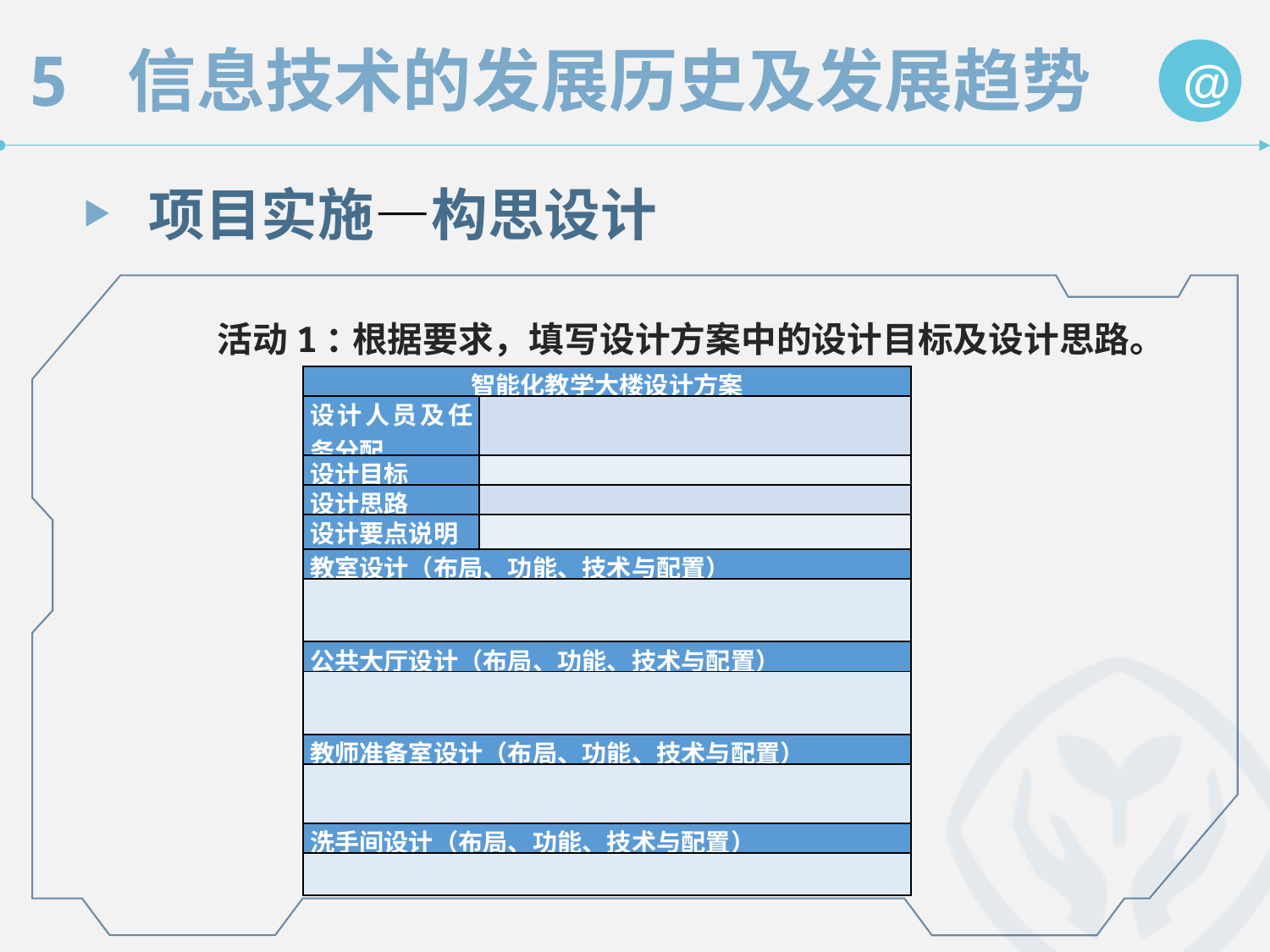

项目实施—构思设计

　　活动1：
根据要求，填写设计方案中的设计目标及设计思路。
| 智能化教学大楼设计方案 |  |
| --- | --- |
| 设计人员及任务分配 |  |
| 设计目标 |  |
| 设计思路 |  |
| 设计要点说明 |  |
| 教室设计（布局、功能、技术与配置） |  |
|  |  |
| 公共大厅设计（布局、功能、技术与配置） |  |
|  |  |
| 教师准备室设计（布局、功能、技术与配置） |  |
|  |  |
| 洗手间设计（布局、功能、技术与配置） |  |
|  |  |